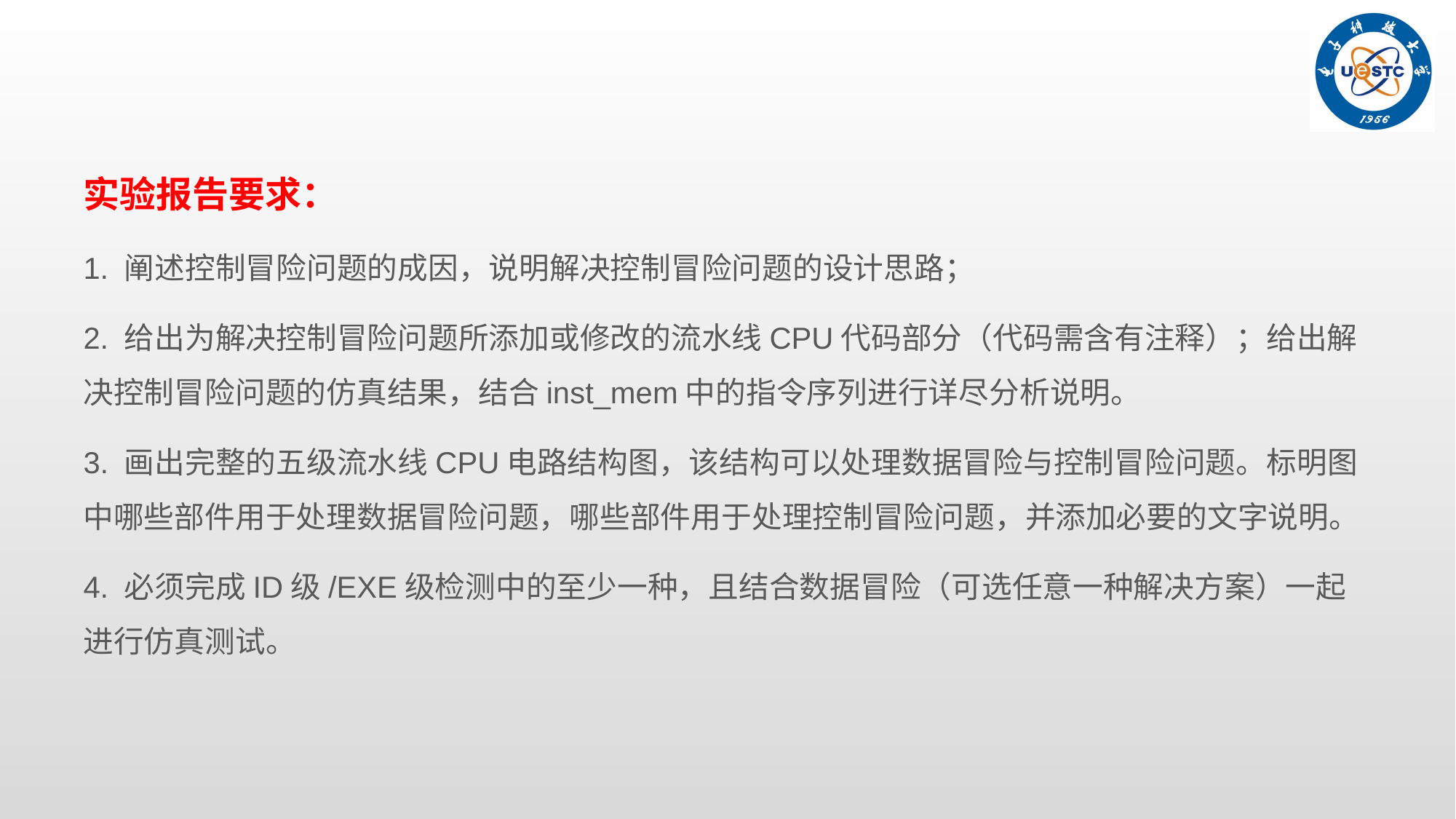

实验报告要求：
1. 阐述控制冒险问题的成因，说明解决控制冒险问题的设计思路；
2. 给出为解决控制冒险问题所添加或修改的流水线CPU代码部分（代码需含有注释）；给出解决控制冒险问题的仿真结果，结合inst_mem中的指令序列进行详尽分析说明。
3. 画出完整的五级流水线CPU电路结构图，该结构可以处理数据冒险与控制冒险问题。标明图中哪些部件用于处理数据冒险问题，哪些部件用于处理控制冒险问题，并添加必要的文字说明。
4. 必须完成ID级/EXE级检测中的至少一种，且结合数据冒险（可选任意一种解决方案）一起进行仿真测试。